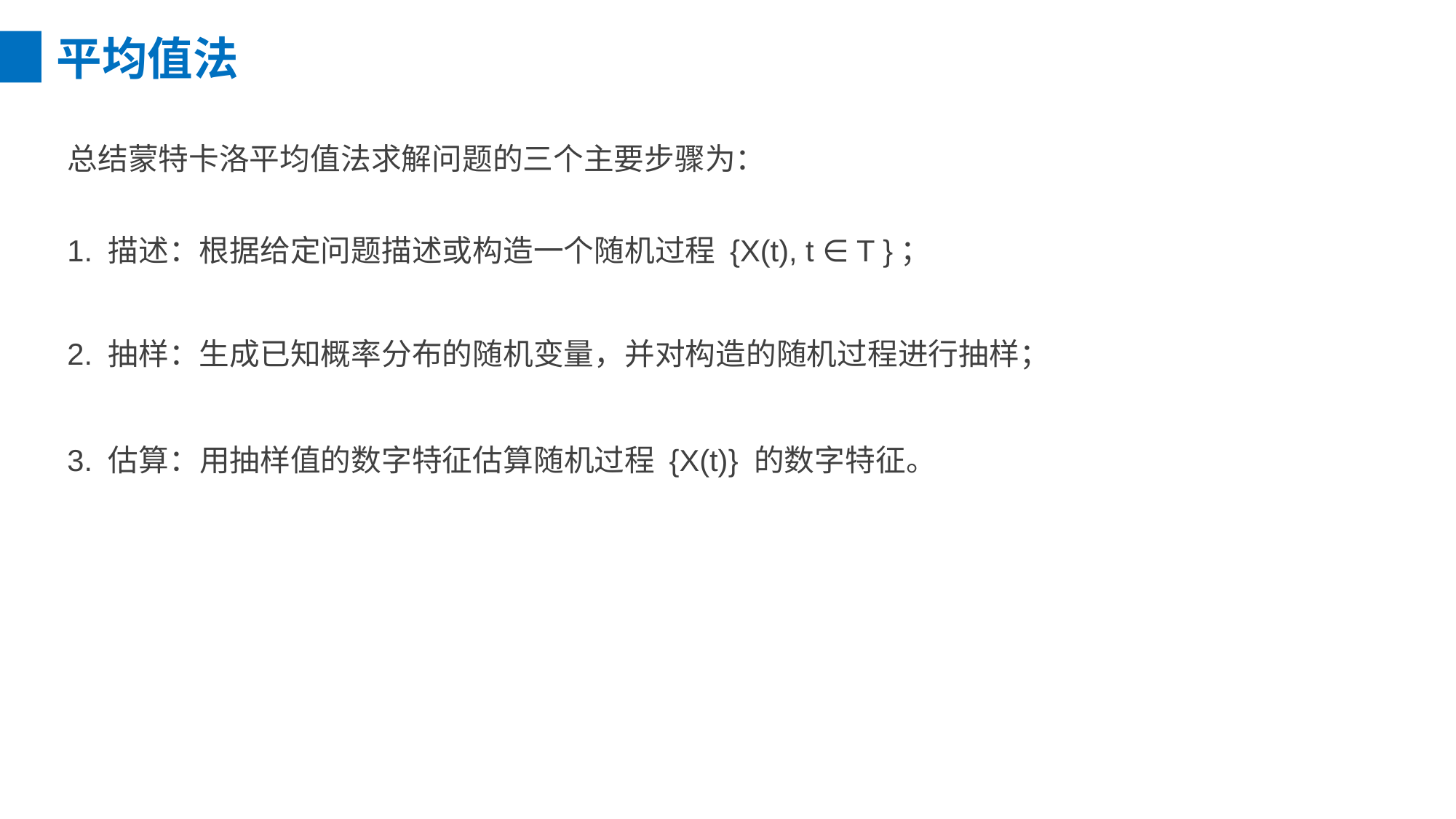

平均值法
总结蒙特卡洛平均值法求解问题的三个主要步骤为：
1. 描述：根据给定问题描述或构造一个随机过程 {X(t), t ∈ T }；

2. 抽样：生成已知概率分布的随机变量，并对构造的随机过程进行抽样；

3. 估算：用抽样值的数字特征估算随机过程 {X(t)} 的数字特征。